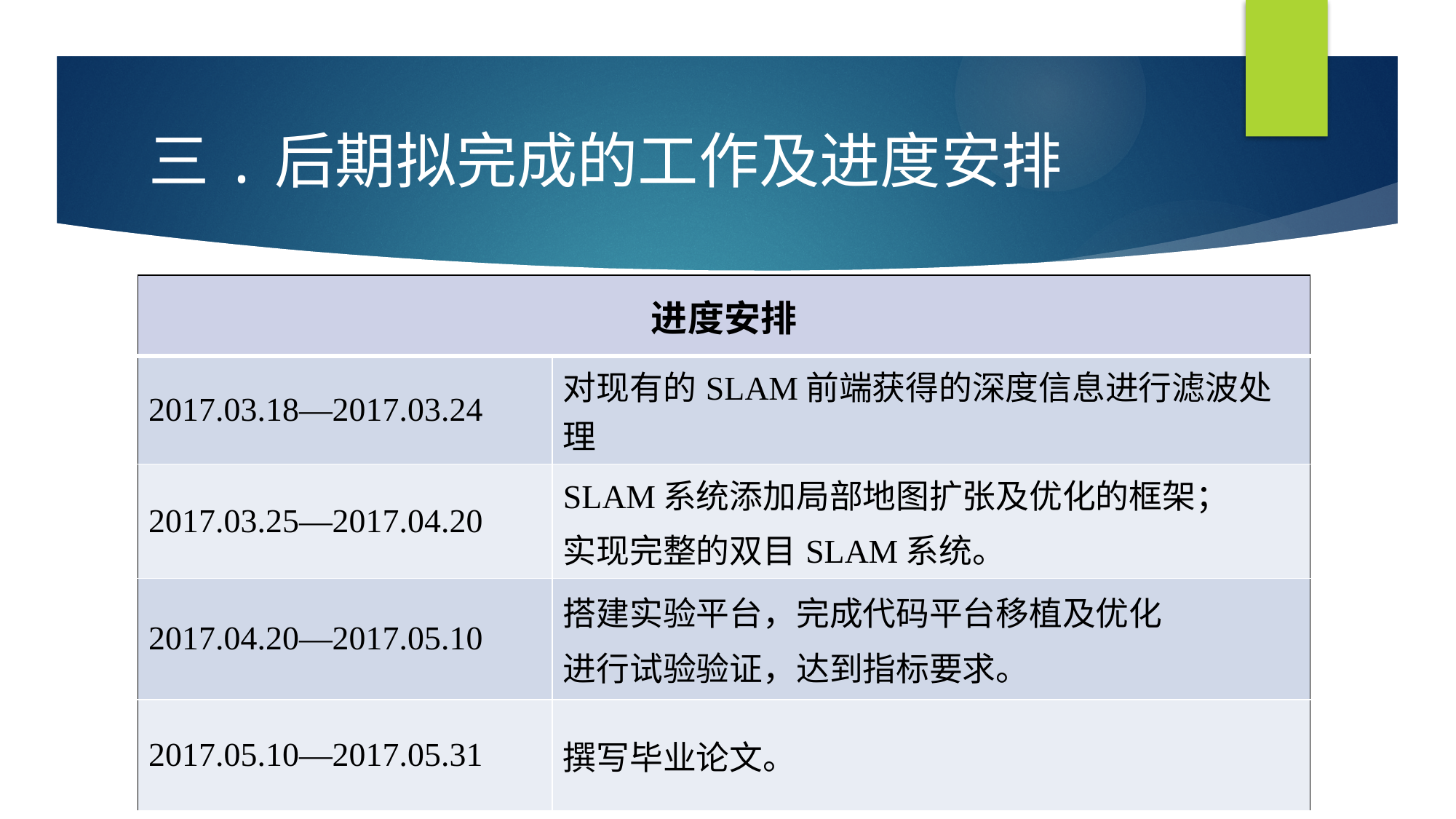

# 三.后期拟完成的工作及进度安排
| 进度安排 |  |
| --- | --- |
| 2017.03.18—2017.03.24 | 对现有的SLAM前端获得的深度信息进行滤波处理 |
| 2017.03.25—2017.04.20 | SLAM系统添加局部地图扩张及优化的框架； 实现完整的双目SLAM系统。 |
| 2017.04.20—2017.05.10 | 搭建实验平台，完成代码平台移植及优化 进行试验验证，达到指标要求。 |
| 2017.05.10—2017.05.31 | 撰写毕业论文。 |